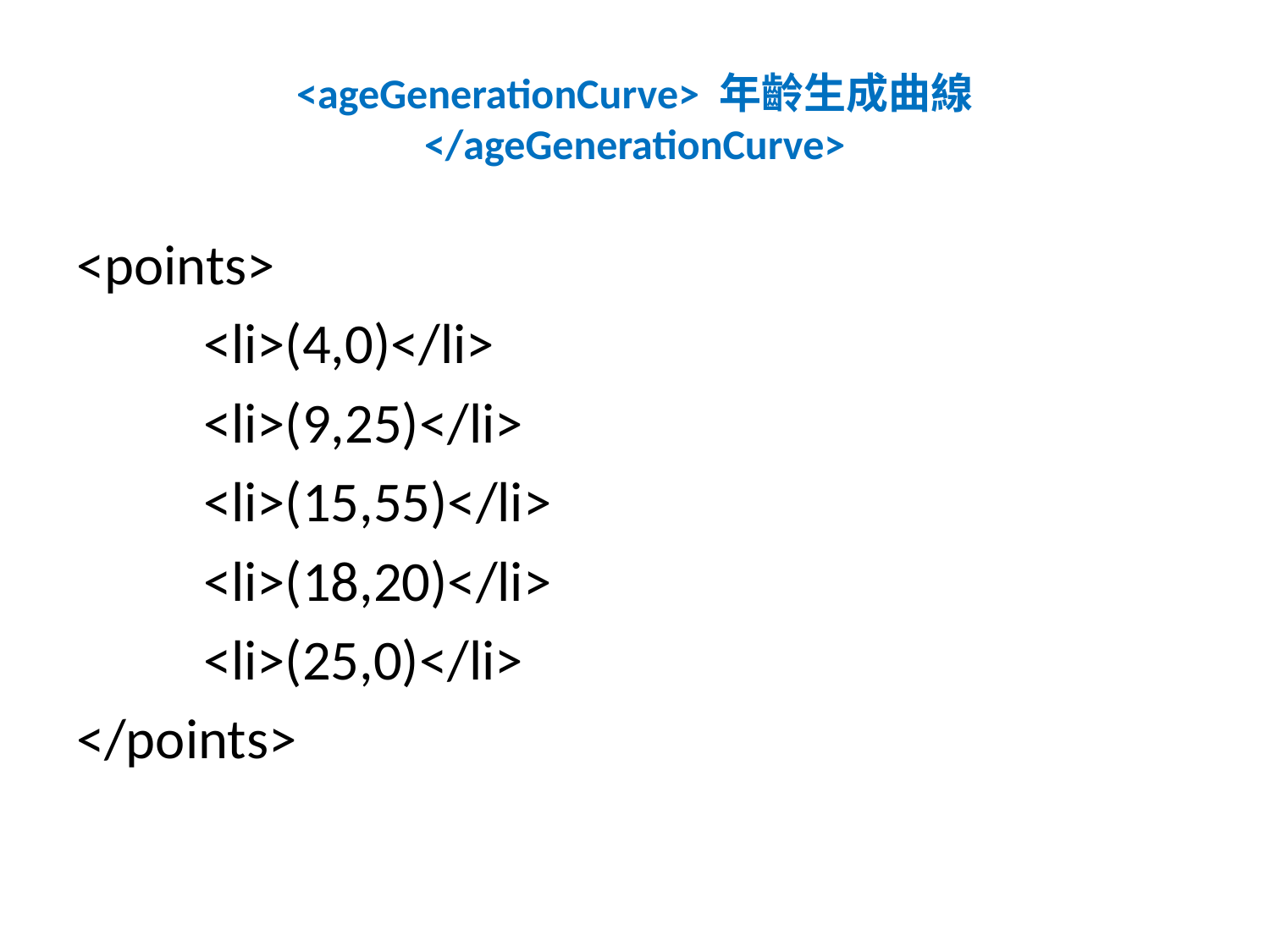

# <ageGenerationCurve> 年齡生成曲線 </ageGenerationCurve>
<points>
          <li>(4,0)</li>
          <li>(9,25)</li>
          <li>(15,55)</li>
          <li>(18,20)</li>
          <li>(25,0)</li>
</points>